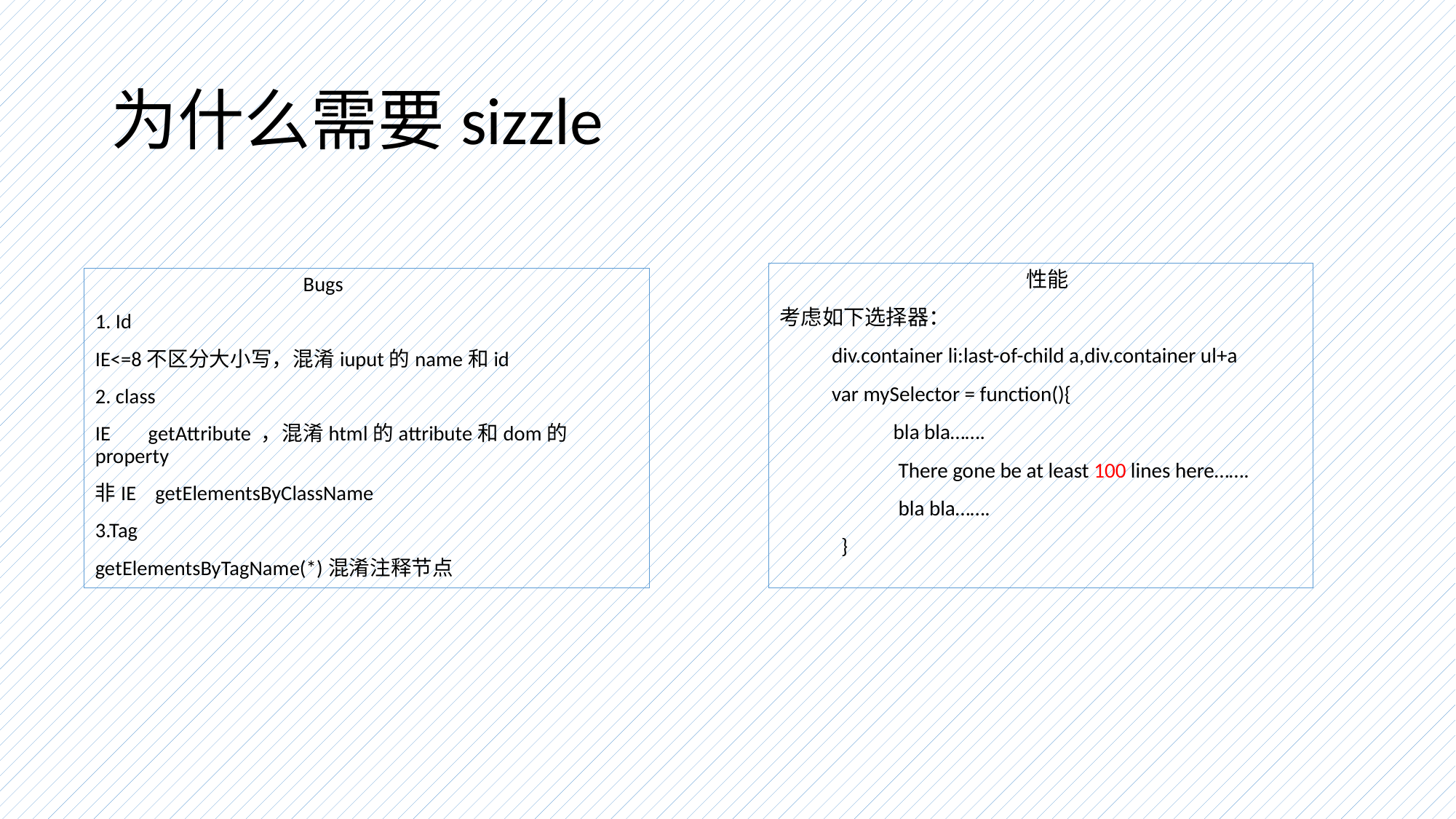

# 为什么需要sizzle
                                                   性能
考虑如下选择器：
           div.container li:last-of-child a,div.container ul+a
           var mySelector = function(){
                        bla bla…….
       	  There gone be at least 100 lines here…….
        	  bla bla…….
             }
                                            Bugs
1. Id
IE<=8不区分大小写，混淆iuput的name和id
2. class
IE        getAttribute ，混淆html的attribute和dom的property
非IE    getElementsByClassName
3.Tag
getElementsByTagName(*)混淆注释节点